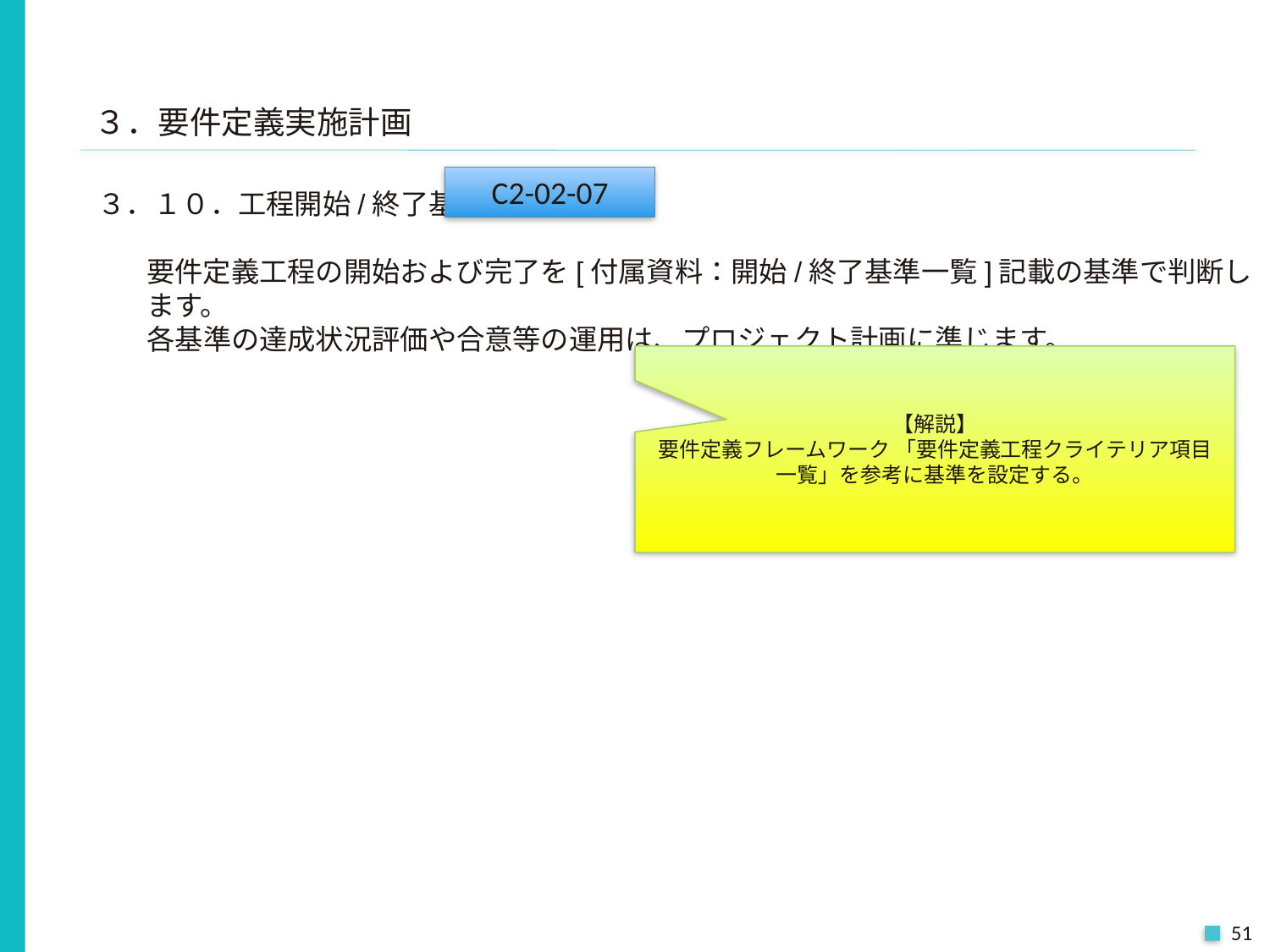

３．要件定義実施計画

C2-02-07
３．１０．工程開始/終了基準

要件定義工程の開始および完了を[付属資料：開始/終了基準一覧]記載の基準で判断します。
各基準の達成状況評価や合意等の運用は、プロジェクト計画に準じます。

【解説】
要件定義フレームワーク 「要件定義工程クライテリア項目一覧」を参考に基準を設定する。
51